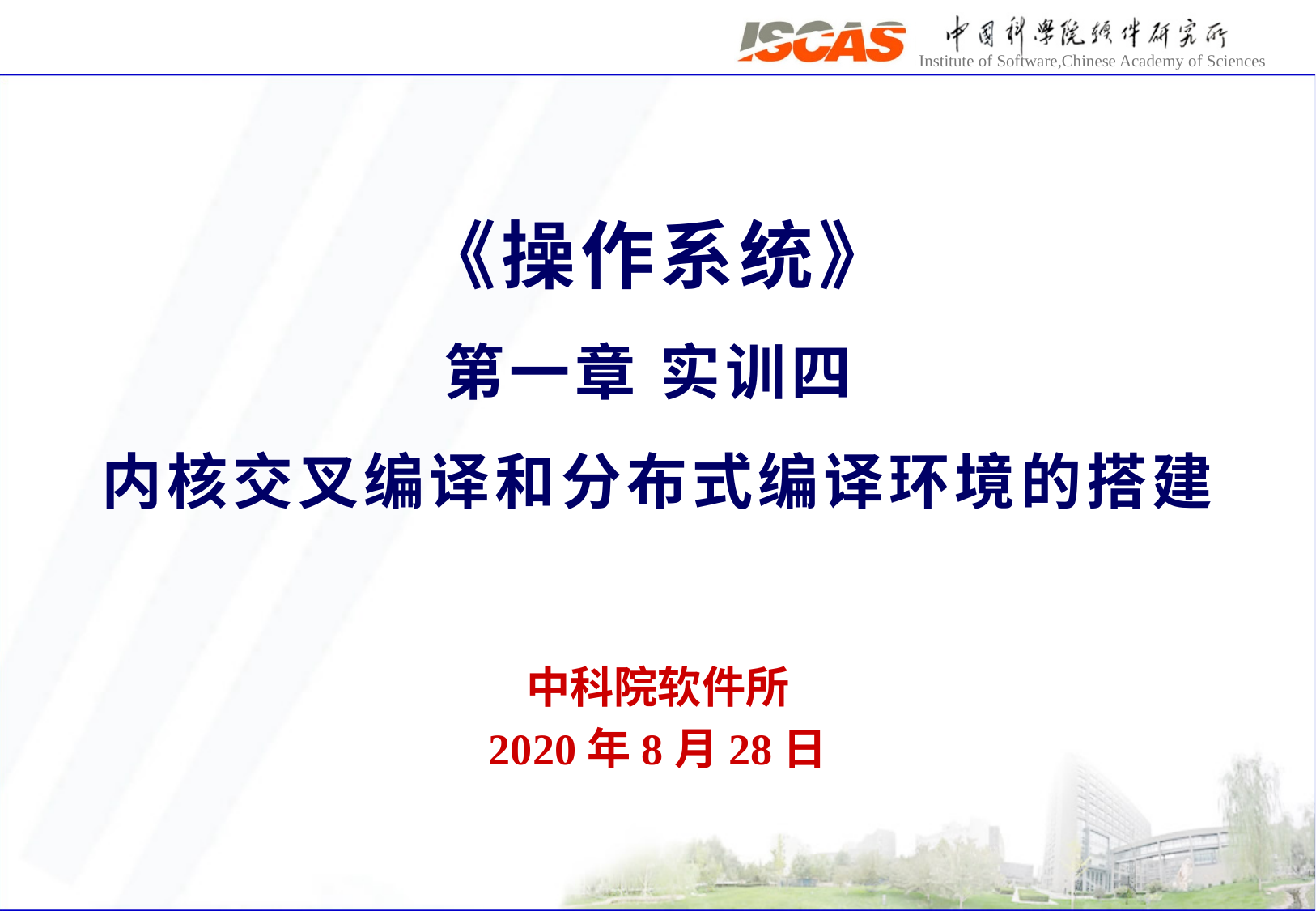

《操作系统》
第一章 实训四
内核交叉编译和分布式编译环境的搭建
中科院软件所
2020年8月28日